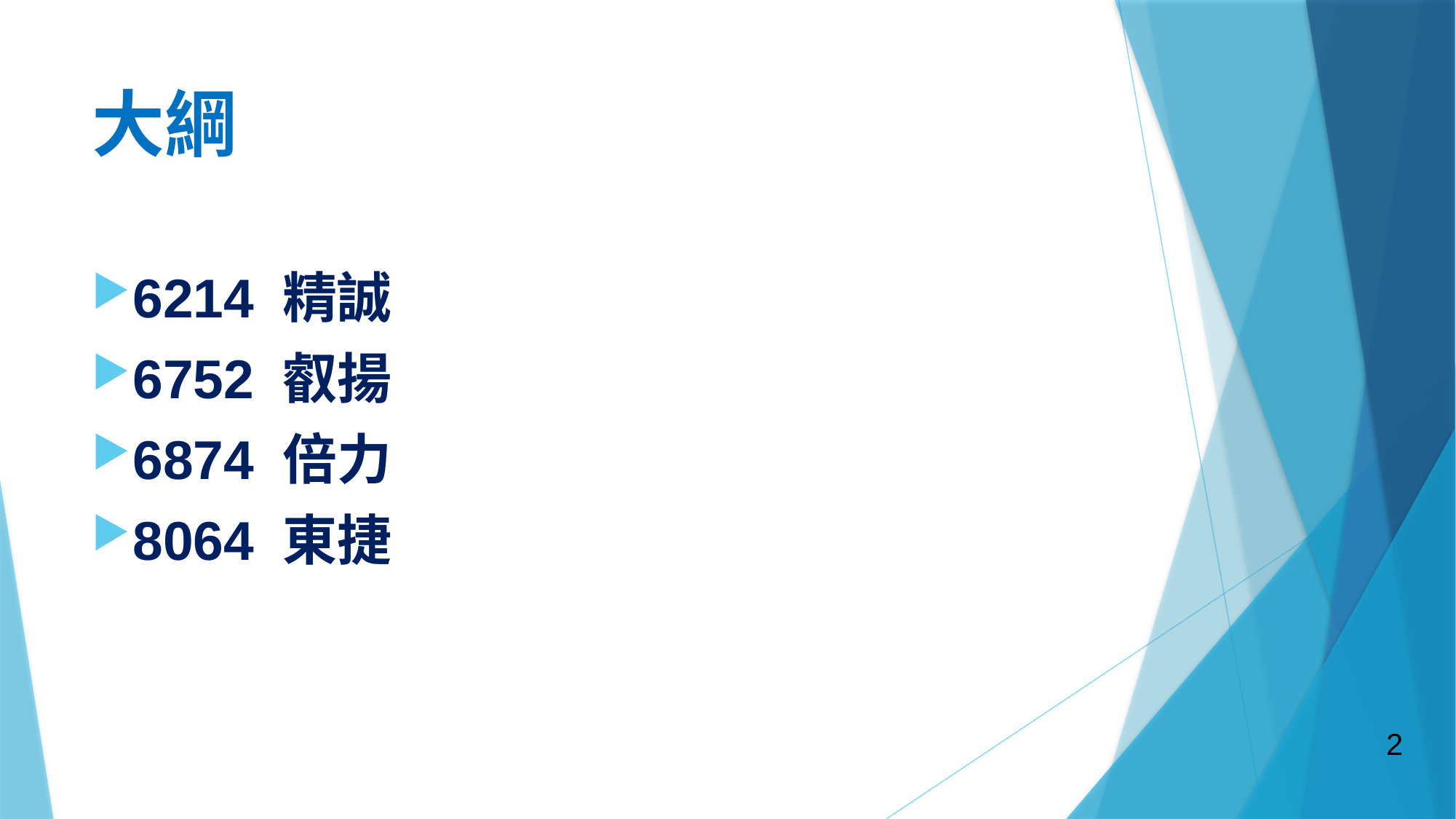

# 大綱
6214 精誠
6752 叡揚
6874 倍力
8064 東捷
2